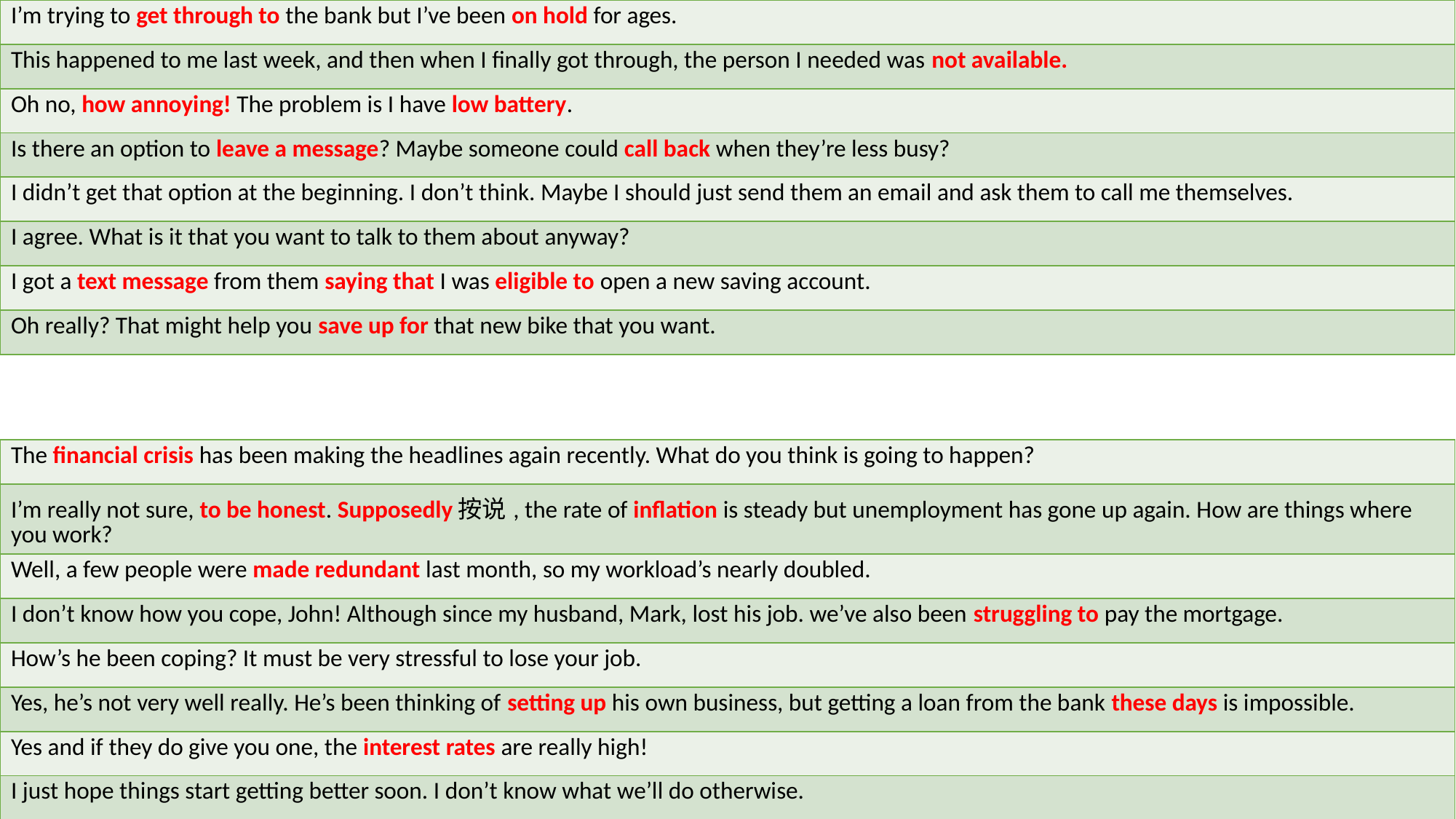

| I’m trying to get through to the bank but I’ve been on hold for ages. |
| --- |
| This happened to me last week, and then when I finally got through, the person I needed was not available. |
| Oh no, how annoying! The problem is I have low battery. |
| Is there an option to leave a message? Maybe someone could call back when they’re less busy? |
| I didn’t get that option at the beginning. I don’t think. Maybe I should just send them an email and ask them to call me themselves. |
| I agree. What is it that you want to talk to them about anyway? |
| I got a text message from them saying that I was eligible to open a new saving account. |
| Oh really? That might help you save up for that new bike that you want. |
| The financial crisis has been making the headlines again recently. What do you think is going to happen? |
| --- |
| I’m really not sure, to be honest. Supposedly按说, the rate of inflation is steady but unemployment has gone up again. How are things where you work? |
| Well, a few people were made redundant last month, so my workload’s nearly doubled. |
| I don’t know how you cope, John! Although since my husband, Mark, lost his job. we’ve also been struggling to pay the mortgage. |
| How’s he been coping? It must be very stressful to lose your job. |
| Yes, he’s not very well really. He’s been thinking of setting up his own business, but getting a loan from the bank these days is impossible. |
| Yes and if they do give you one, the interest rates are really high! |
| I just hope things start getting better soon. I don’t know what we’ll do otherwise. |